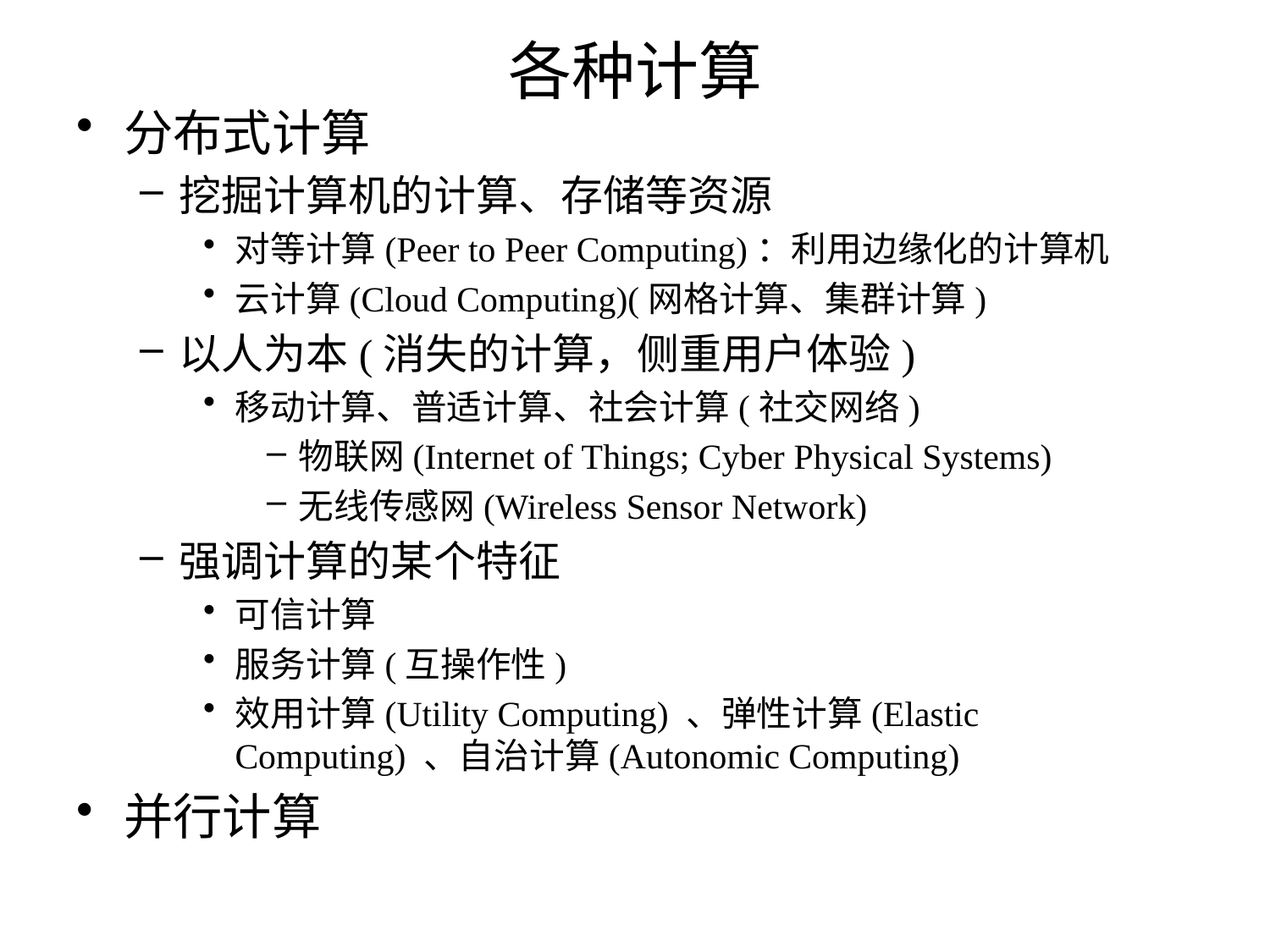

# 各种计算
分布式计算
挖掘计算机的计算、存储等资源
对等计算(Peer to Peer Computing)：利用边缘化的计算机
云计算(Cloud Computing)(网格计算、集群计算)
以人为本(消失的计算，侧重用户体验)
移动计算、普适计算、社会计算(社交网络)
物联网(Internet of Things; Cyber Physical Systems)
无线传感网(Wireless Sensor Network)
强调计算的某个特征
可信计算
服务计算(互操作性)
效用计算(Utility Computing) 、弹性计算(Elastic Computing) 、自治计算(Autonomic Computing)
并行计算